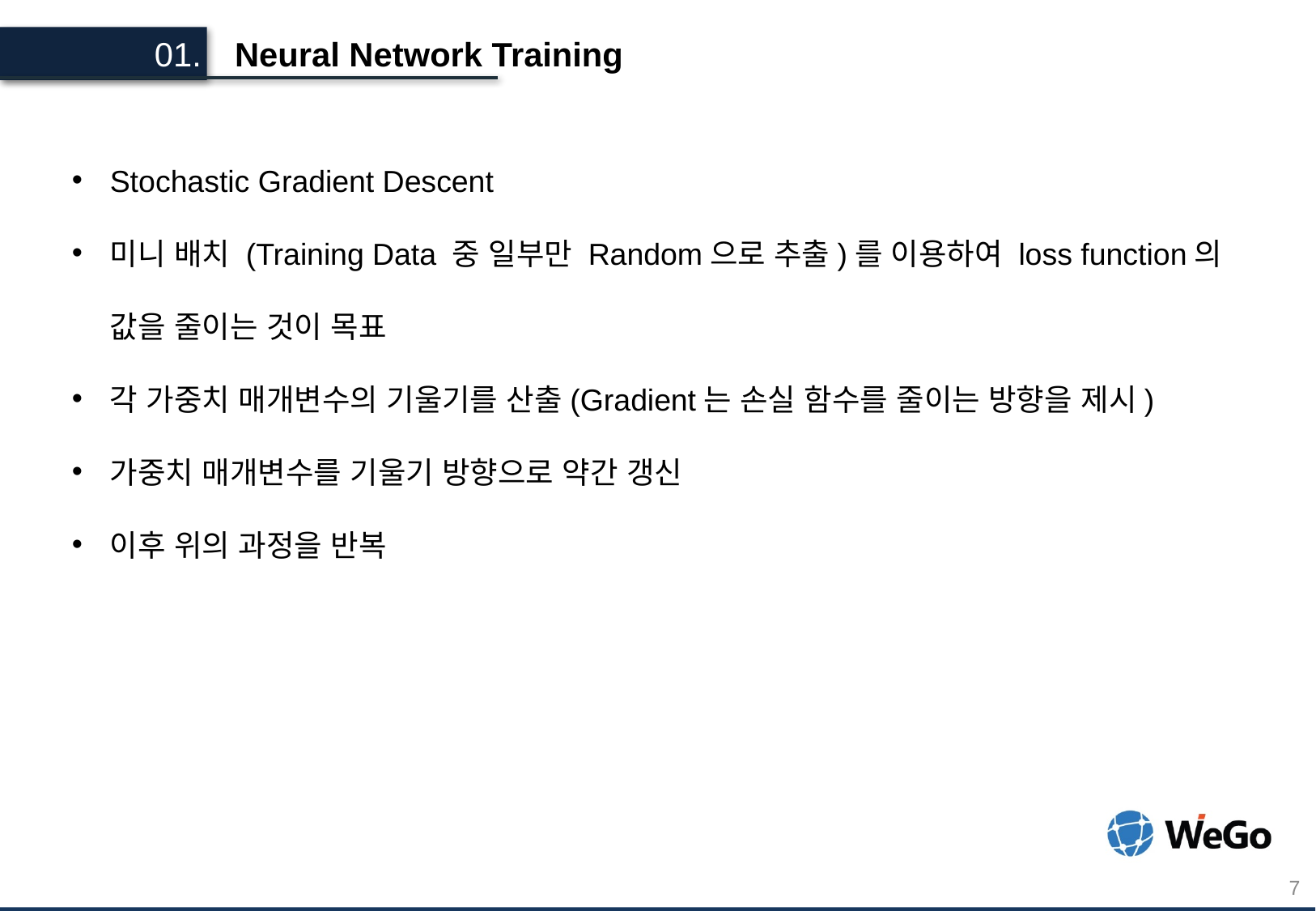

Neural Network Training

01.
Stochastic Gradient Descent
미니 배치 (Training Data 중 일부만 Random으로 추출)를 이용하여 loss function의 값을 줄이는 것이 목표
각 가중치 매개변수의 기울기를 산출(Gradient는 손실 함수를 줄이는 방향을 제시)
가중치 매개변수를 기울기 방향으로 약간 갱신
이후 위의 과정을 반복
7